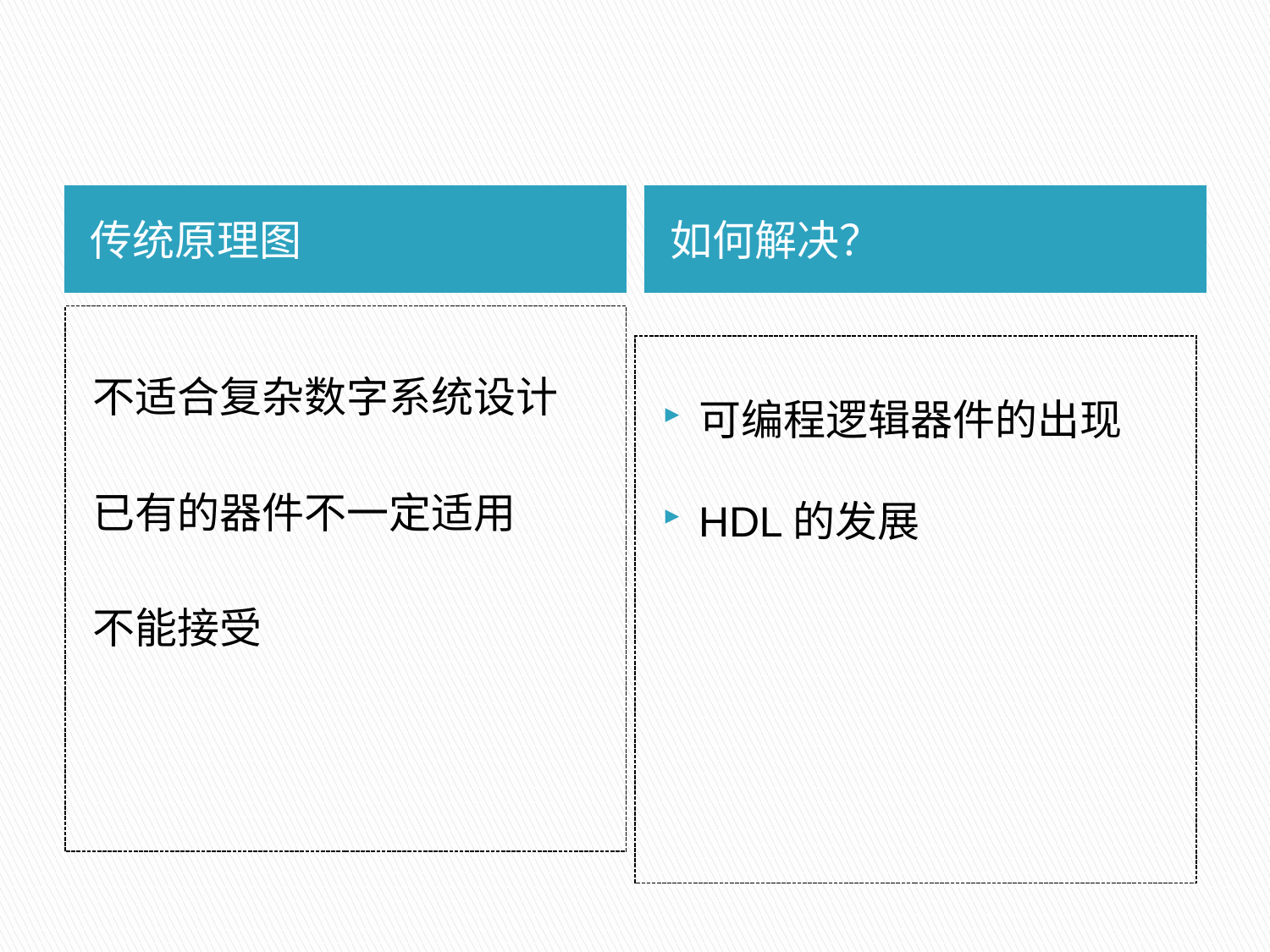

传统原理图
如何解决？

不适合复杂数字系统设计

已有的器件不一定适用

不能接受

可编程逻辑器件的出现

HDL的发展